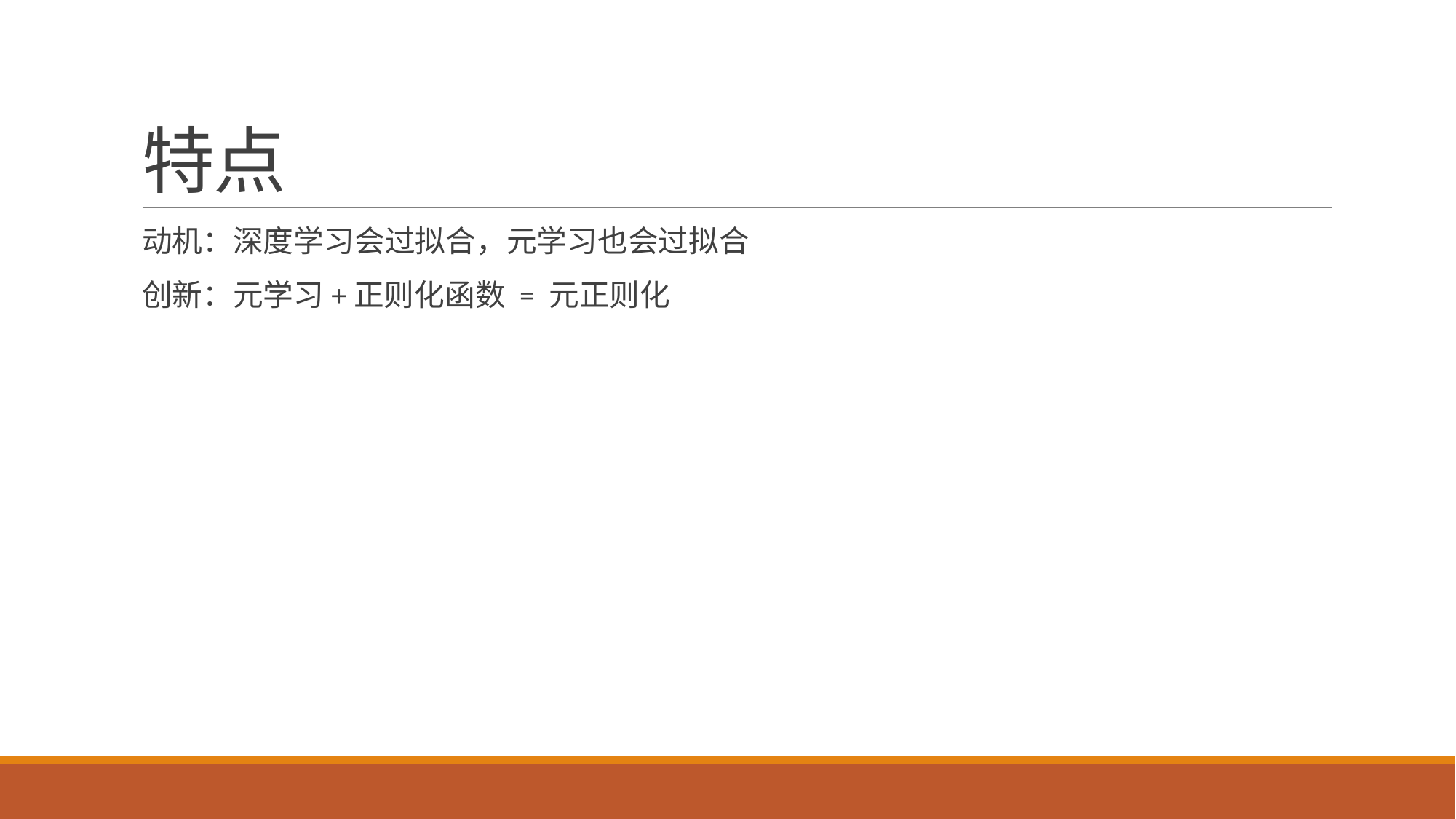

# 特点
动机：深度学习会过拟合，元学习也会过拟合
创新：元学习+正则化函数 = 元正则化